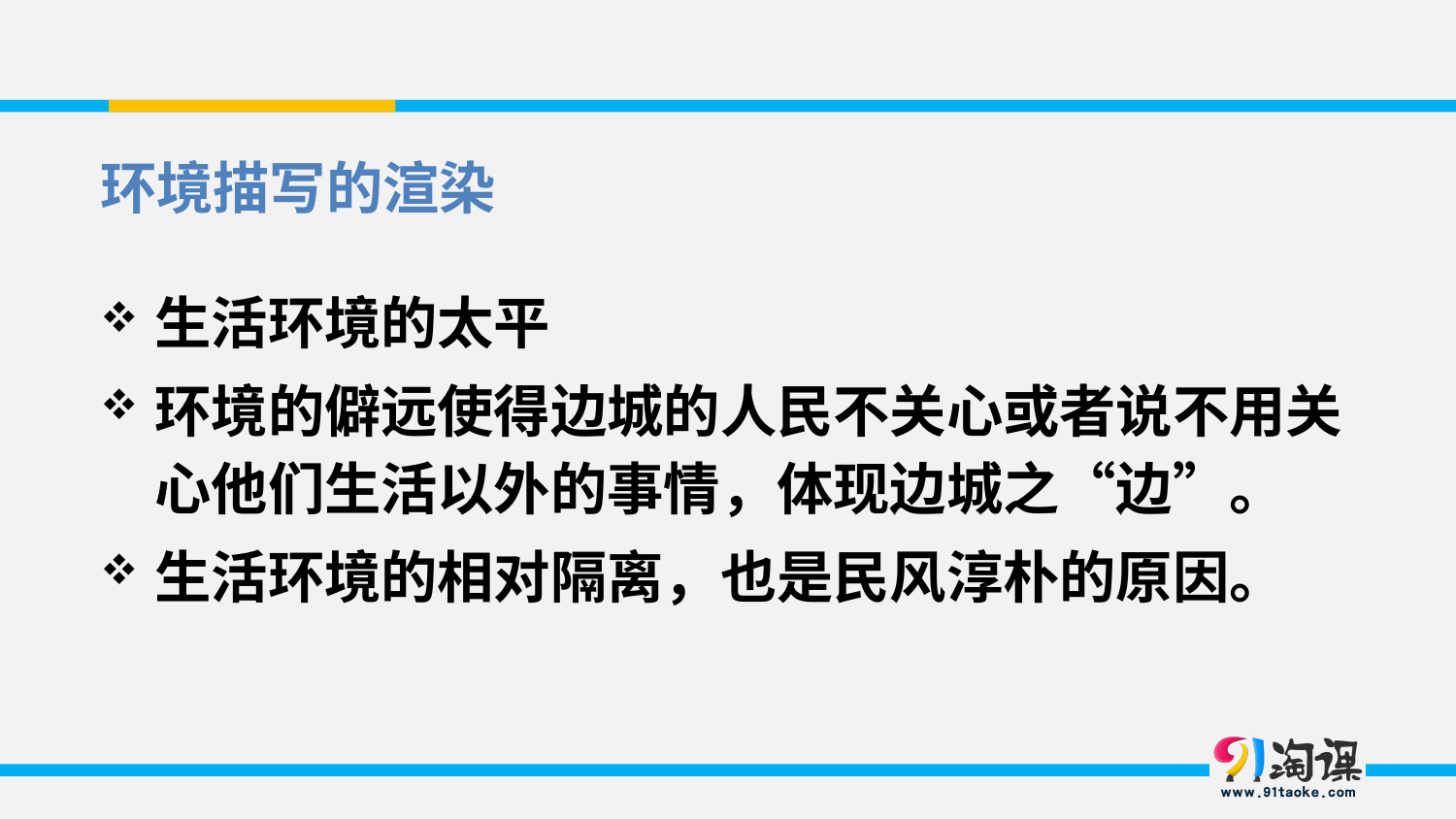

环境描写的渲染
生活环境的太平
环境的僻远使得边城的人民不关心或者说不用关心他们生活以外的事情，体现边城之“边”。
生活环境的相对隔离，也是民风淳朴的原因。